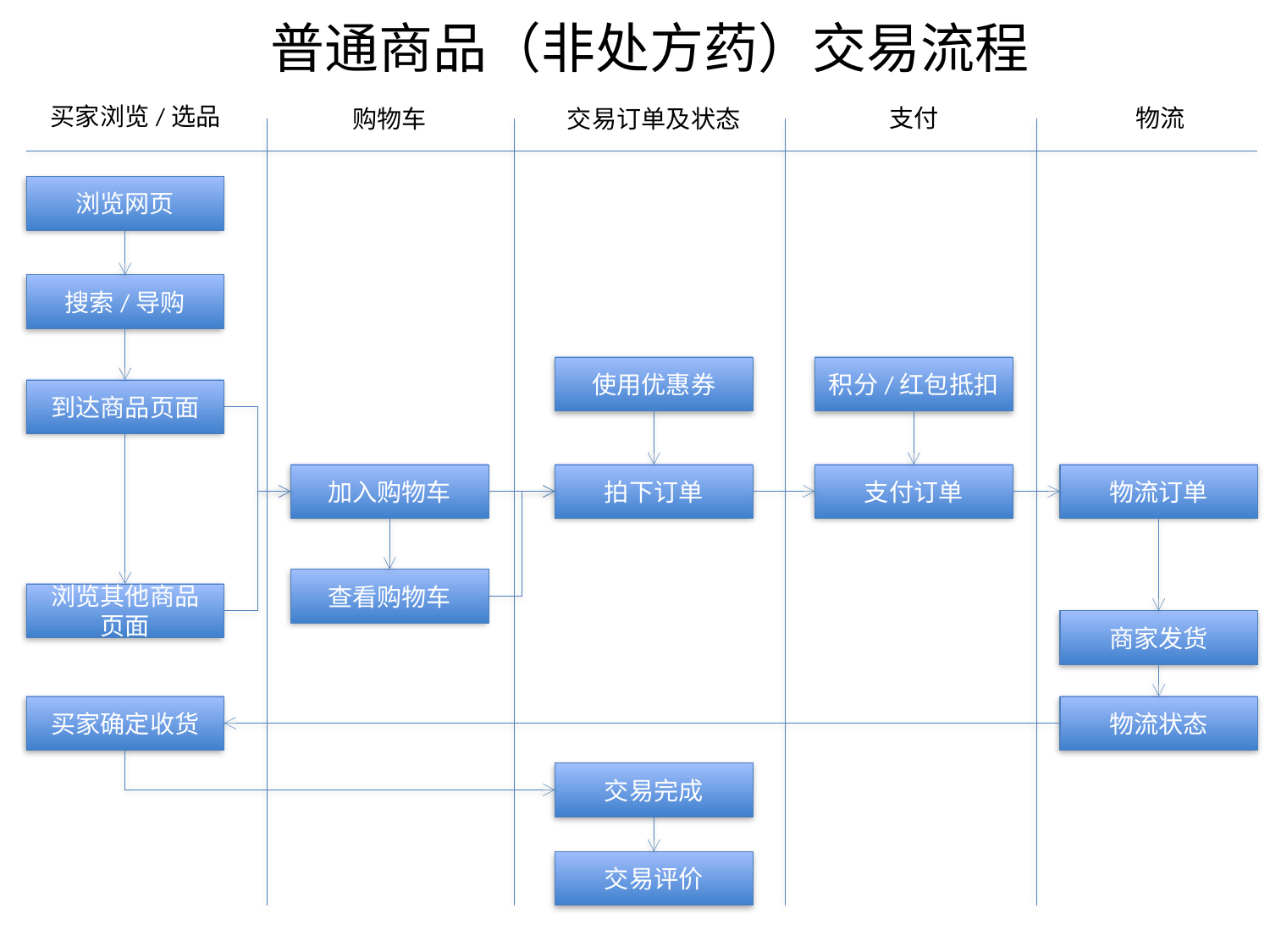

# 普通商品（非处方药）交易流程
买家浏览/选品
物流
支付
购物车
交易订单及状态
浏览网页
搜索/导购
使用优惠券
积分/红包抵扣
到达商品页面
加入购物车
拍下订单
支付订单
物流订单
查看购物车
浏览其他商品页面
商家发货
买家确定收货
物流状态
交易完成
交易评价